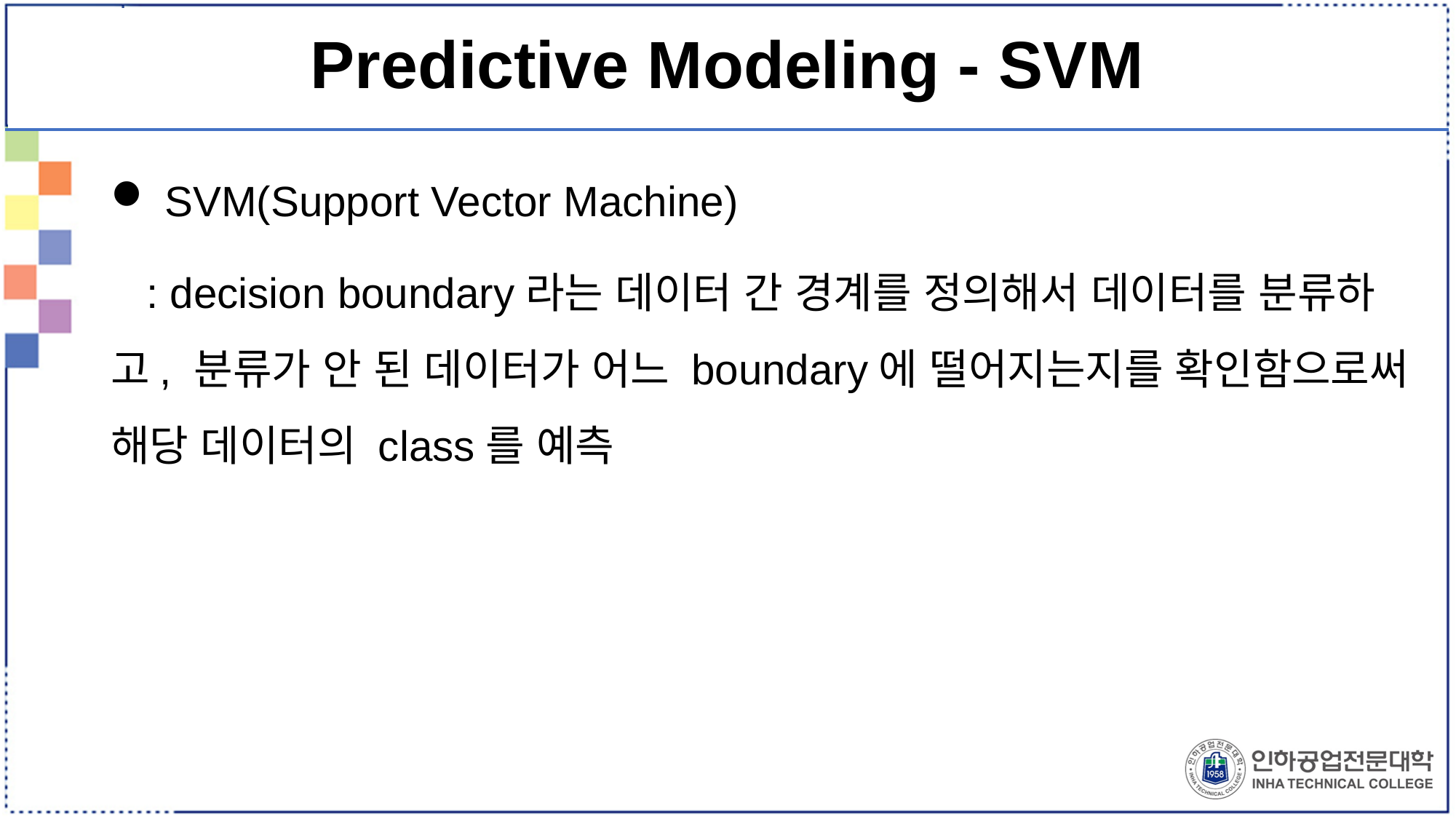

# Predictive Modeling - SVM
 SVM(Support Vector Machine)
   : decision boundary라는 데이터 간 경계를 정의해서 데이터를 분류하고, 분류가 안 된 데이터가 어느 boundary에 떨어지는지를 확인함으로써 해당 데이터의 class를 예측